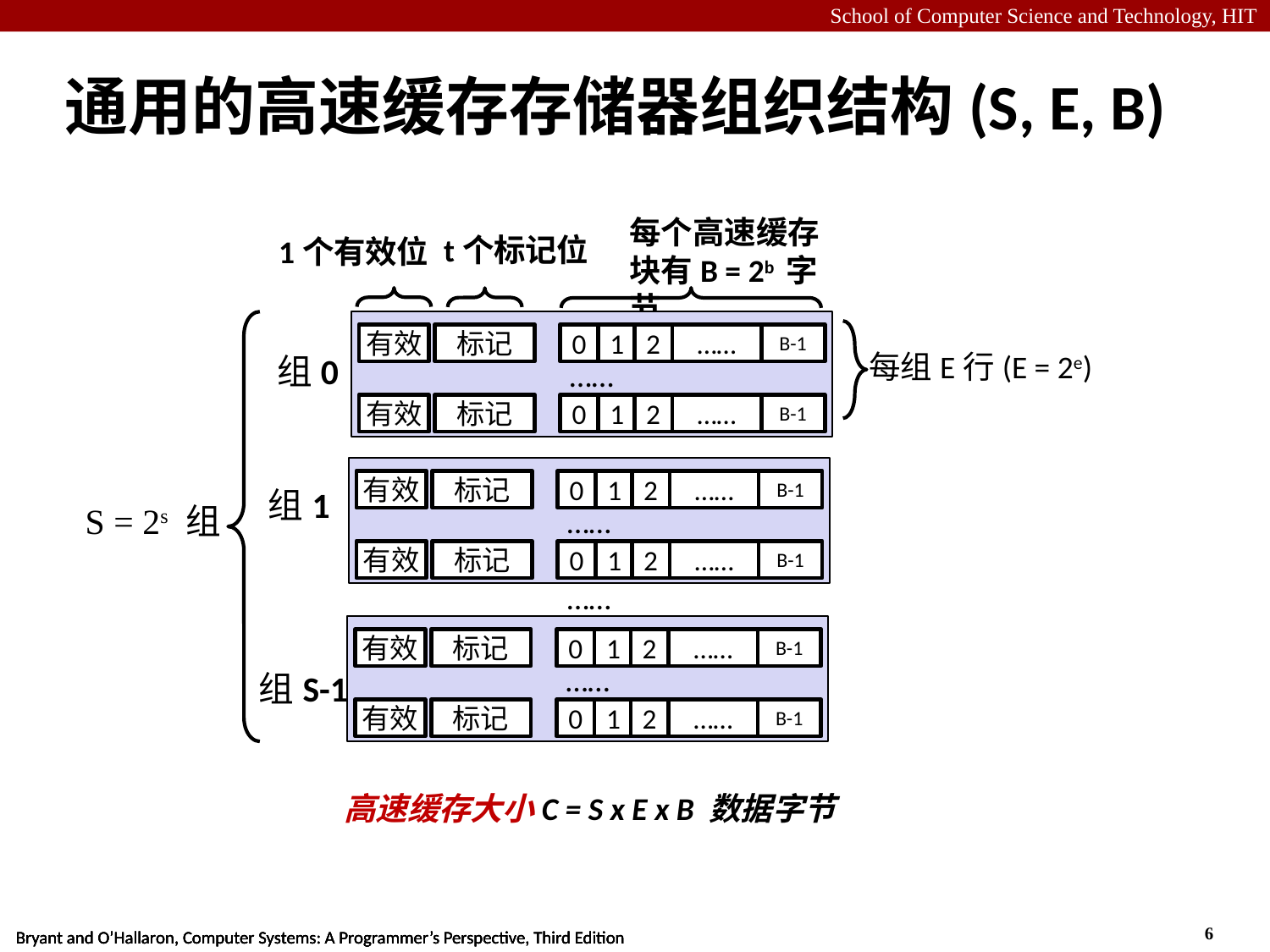

# 通用的高速缓存存储器组织结构(S, E, B)

每个高速缓存
块有B = 2b 字节
t个标记位
1个有效位

……
有效
标记
0
1
2
……
B-1
有效
标记
0
1
2
……
B-1

每组E行(E = 2e)
组0
……
有效
标记
0
1
2
……
B-1
有效
标记
0
1
2
……
B-1
组1
S = 2s 组
……
……
有效
标记
0
1
2
……
B-1
有效
标记
0
1
2
……
B-1
组S-1
高速缓存大小C = S x E x B 数据字节